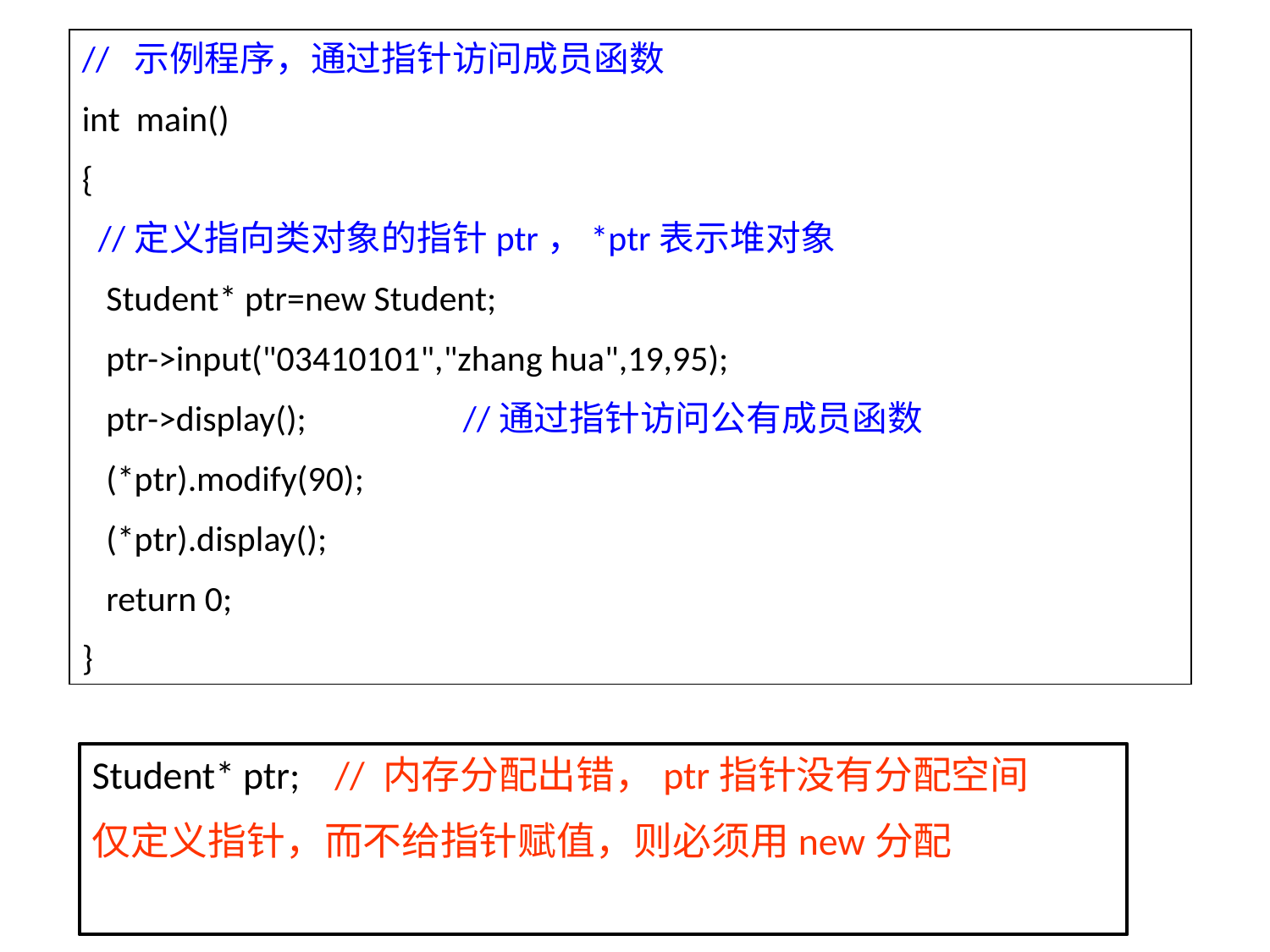

//  示例程序，通过指针访问成员函数
int  main()
{
  //定义指向类对象的指针ptr，*ptr表示堆对象
   Student* ptr=new Student;
   ptr->input("03410101","zhang hua",19,95);
   ptr->display(); 		//通过指针访问公有成员函数
   (*ptr).modify(90);
   (*ptr).display();
   return 0;
}
Student* ptr;    // 内存分配出错，ptr指针没有分配空间
仅定义指针，而不给指针赋值，则必须用new分配